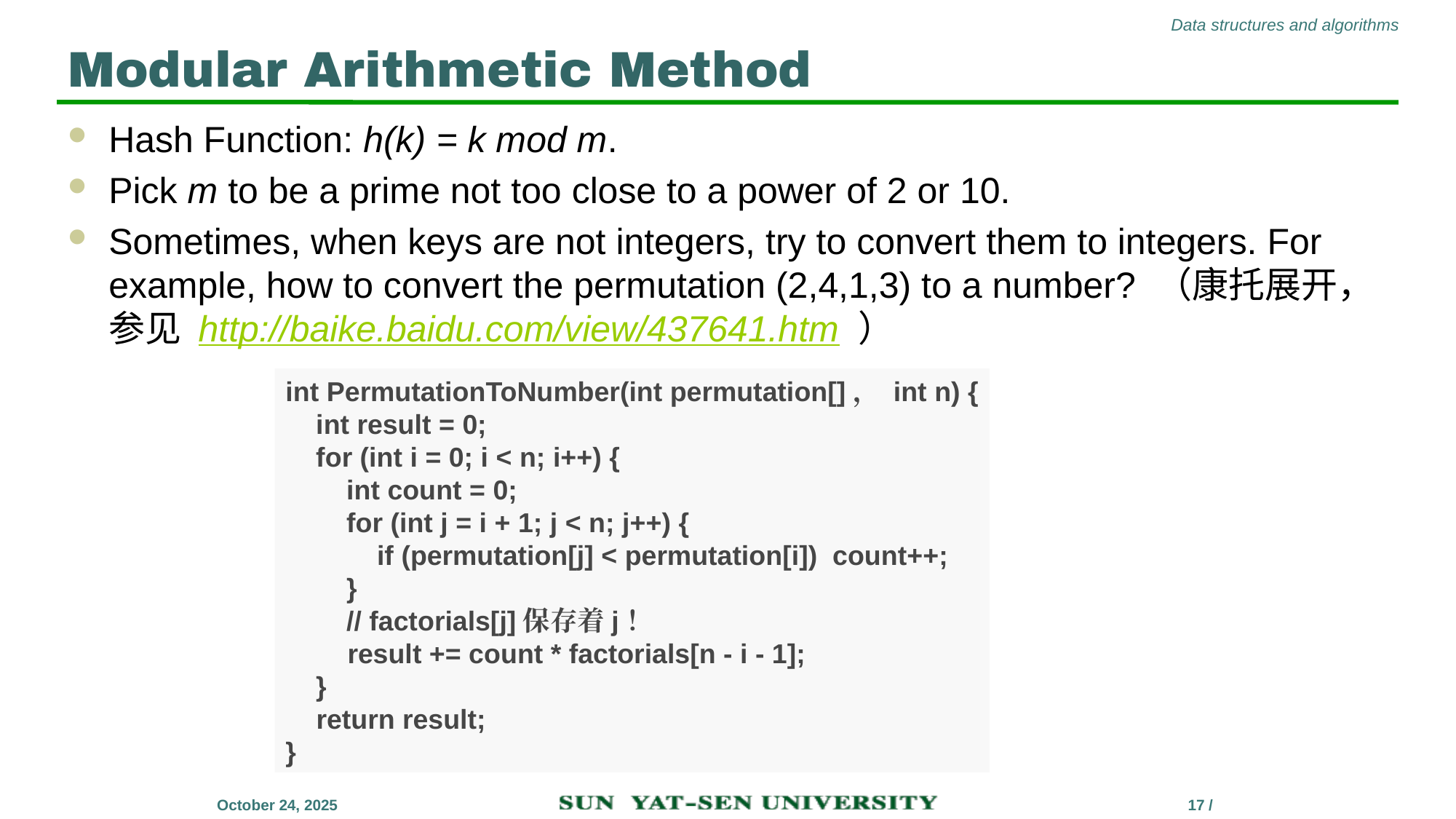

# Modular Arithmetic Method
Hash Function: h(k) = k mod m.
Pick m to be a prime not too close to a power of 2 or 10.
Sometimes, when keys are not integers, try to convert them to integers. For example, how to convert the permutation (2,4,1,3) to a number? （康托展开，参见 http://baike.baidu.com/view/437641.htm ）
int PermutationToNumber(int permutation[]， int n) {
    int result = 0;
    for (int i = 0; i < n; i++) {
        int count = 0;
        for (int j = i + 1; j < n; j++) {
            if (permutation[j] < permutation[i])  count++;
        }
        // factorials[j]保存着j！
        result += count * factorials[n - i - 1];
    }
    return result;
}